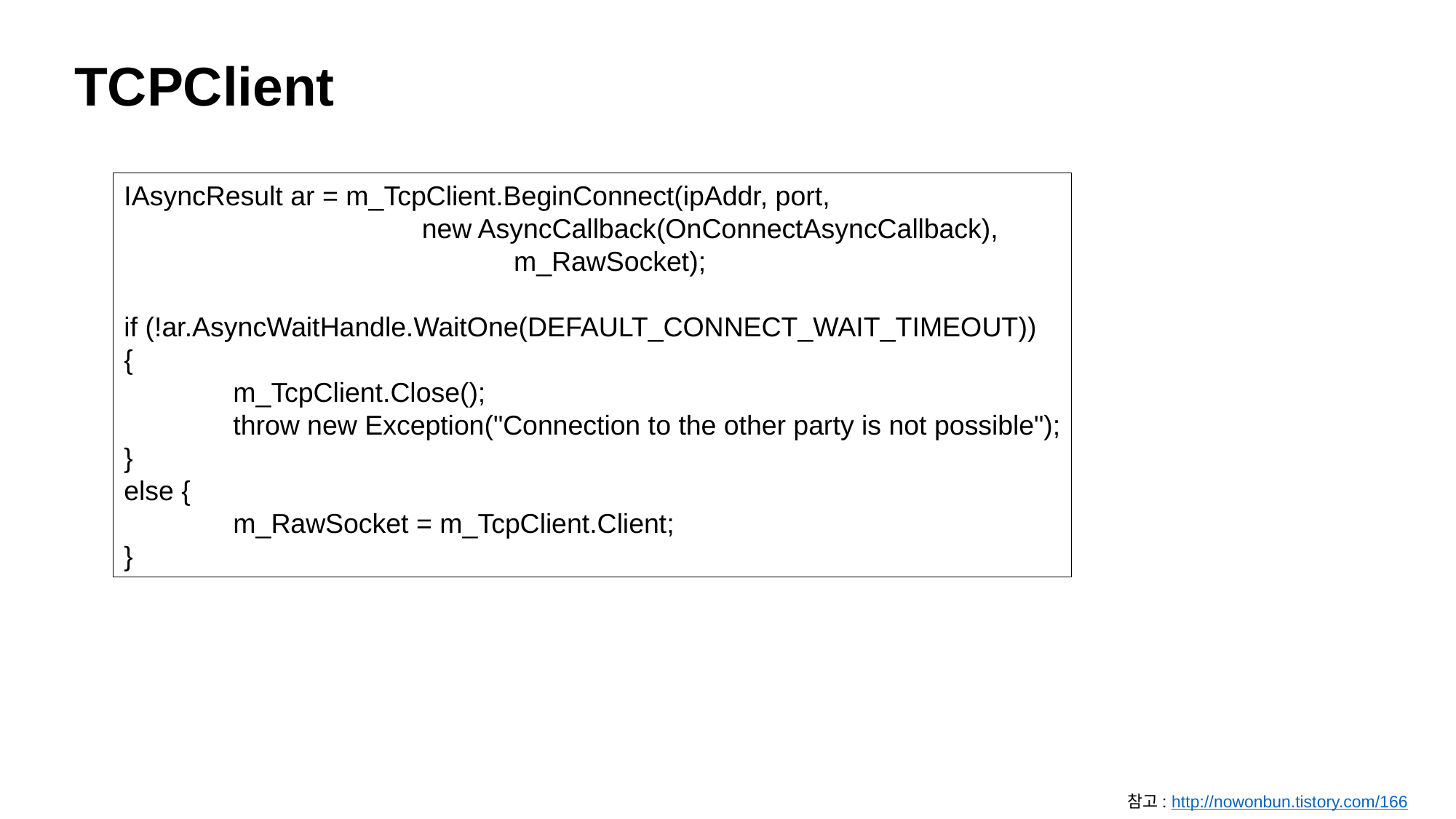

TCPClient
IAsyncResult ar = m_TcpClient.BeginConnect(ipAddr, port,
                                       new AsyncCallback(OnConnectAsyncCallback),
                                                   m_RawSocket);

if (!ar.AsyncWaitHandle.WaitOne(DEFAULT_CONNECT_WAIT_TIMEOUT))
{
	m_TcpClient.Close();
	throw new Exception("Connection to the other party is not possible");
}
else {
	m_RawSocket = m_TcpClient.Client;
}
참고: http://nowonbun.tistory.com/166